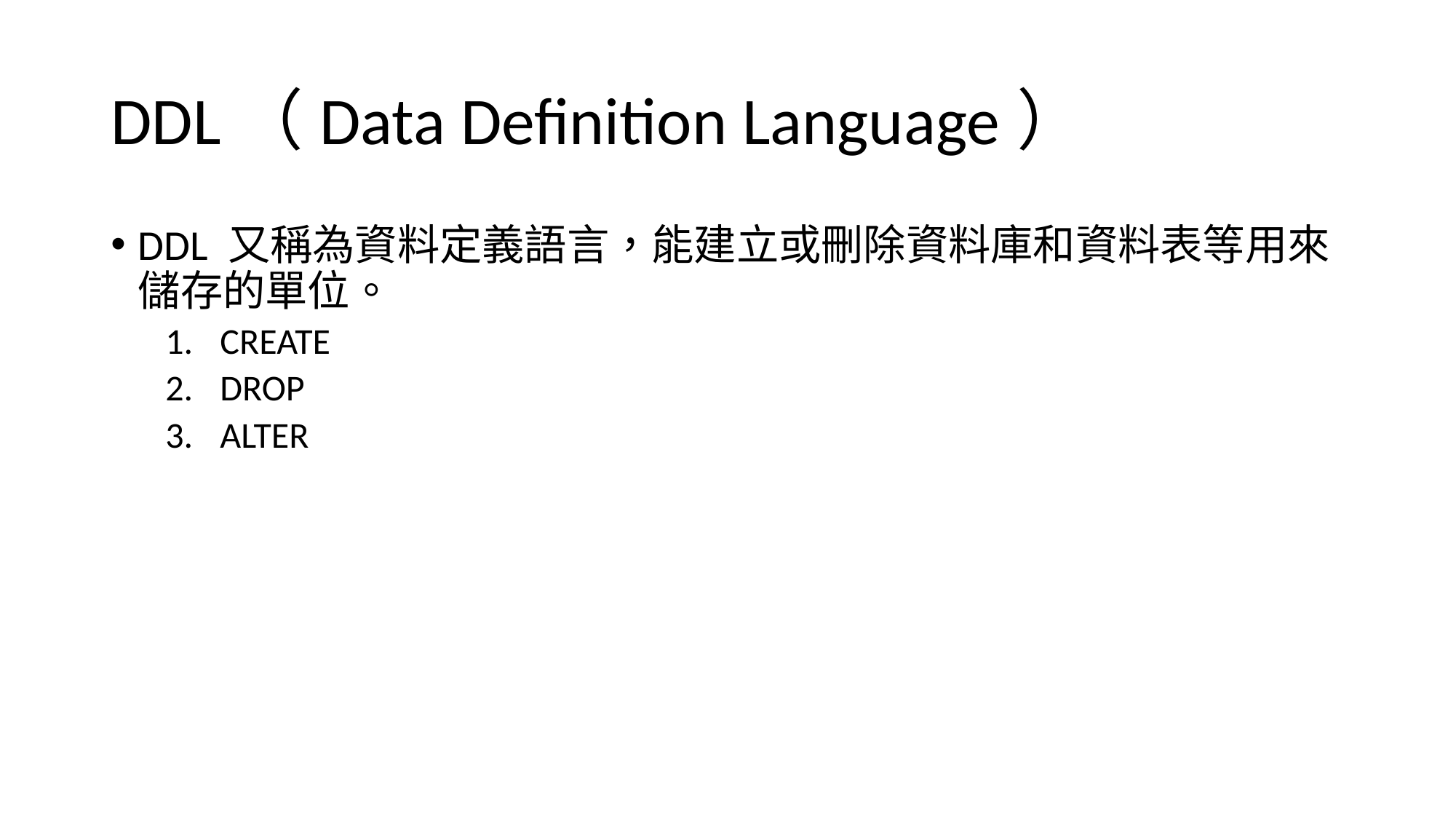

# DDL（Data Definition Language）
DDL 又稱為資料定義語言，能建立或刪除資料庫和資料表等用來儲存的單位。
CREATE
DROP
ALTER